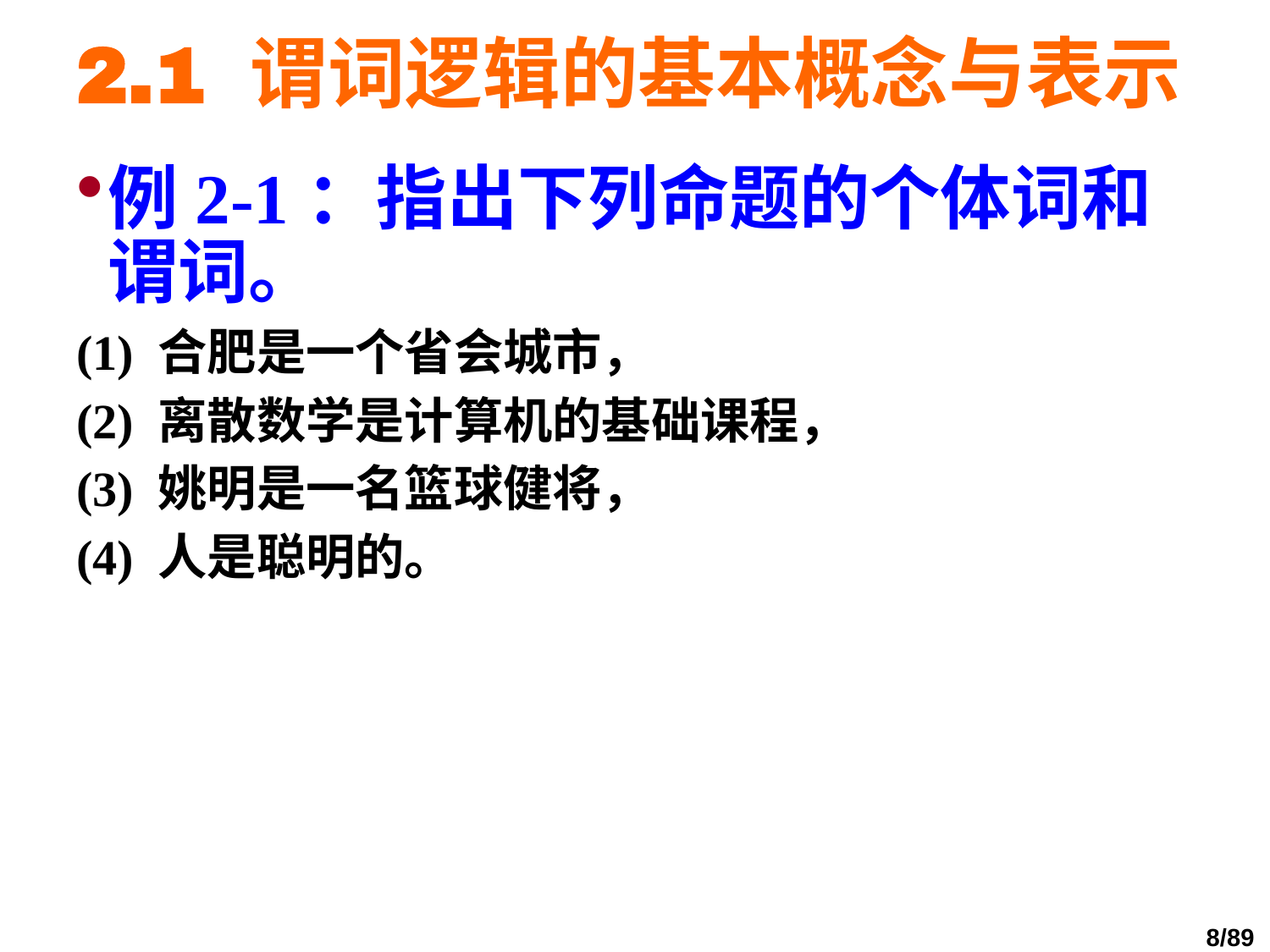

# 2.1 谓词逻辑的基本概念与表示
例2-1：指出下列命题的个体词和谓词。
(1) 合肥是一个省会城市，
(2) 离散数学是计算机的基础课程，
(3) 姚明是一名篮球健将，
(4) 人是聪明的。